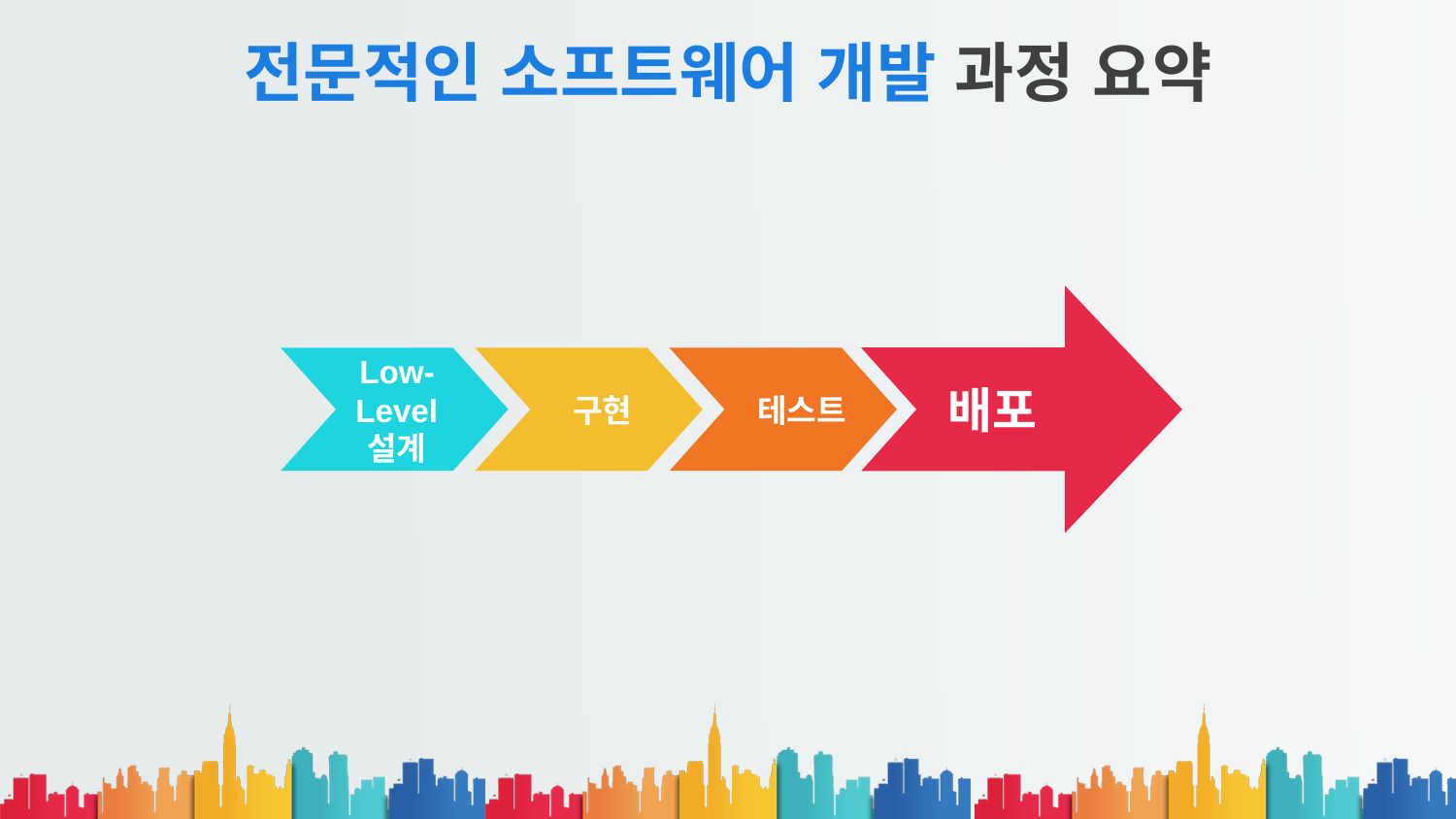

# 전문적인 소프트웨어 개발 과정 요약

Low-Level
설계
배포
테스트
구현